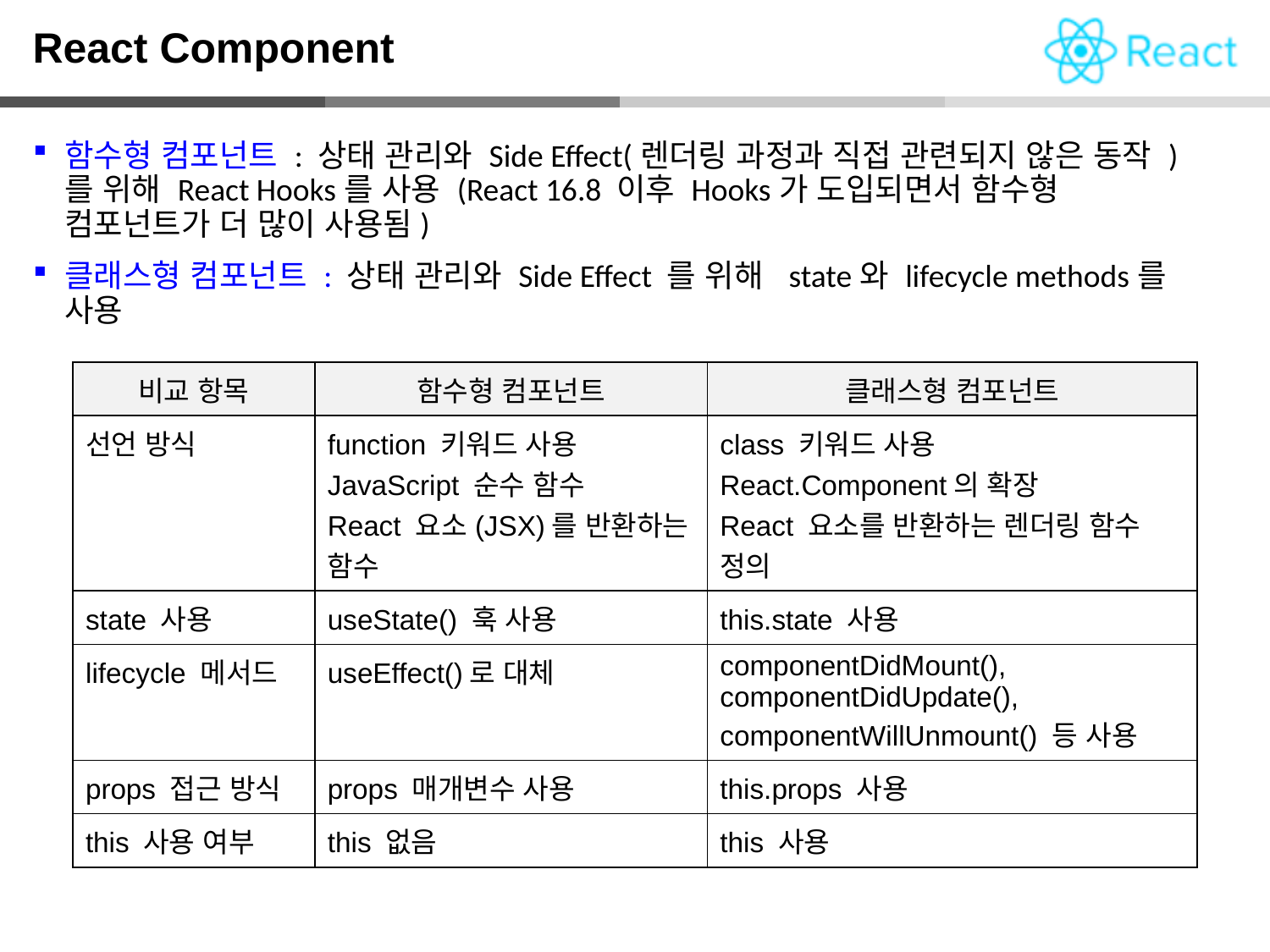

React Component
함수형 컴포넌트 : 상태 관리와 Side Effect(렌더링 과정과 직접 관련되지 않은 동작 )를 위해 React Hooks를 사용 (React 16.8 이후 Hooks가 도입되면서 함수형 컴포넌트가 더 많이 사용됨)
클래스형 컴포넌트 : 상태 관리와 Side Effect 를 위해  state와 lifecycle methods를 사용

| 비교 항목 | 함수형 컴포넌트 | 클래스형 컴포넌트 |
| --- | --- | --- |
| 선언 방식 | function 키워드 사용 JavaScript 순수 함수 React 요소(JSX)를 반환하는 함수 | class 키워드 사용 React.Component의 확장 React 요소를 반환하는 렌더링 함수 정의 |
| state 사용 | useState() 훅 사용 | this.state 사용 |
| lifecycle 메서드 | useEffect()로 대체 | componentDidMount(), componentDidUpdate(), componentWillUnmount() 등 사용 |
| props 접근 방식 | props 매개변수 사용 | this.props 사용 |
| this 사용 여부 | this 없음 | this 사용 |